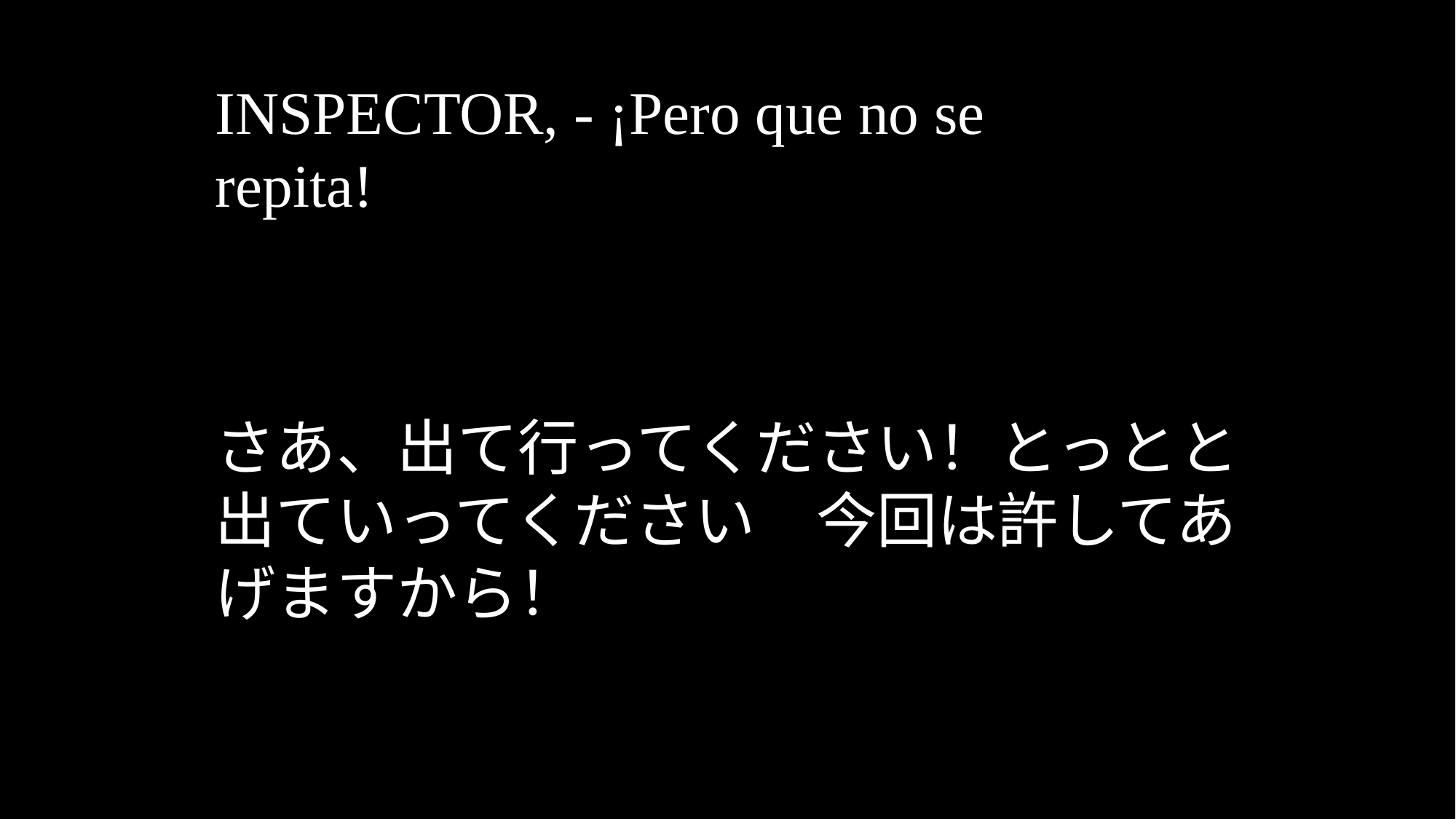

INSPECTOR, - ¡Pero que no se repita!

さあ、出て行ってください！とっとと出ていってください　今回は許してあげますから！